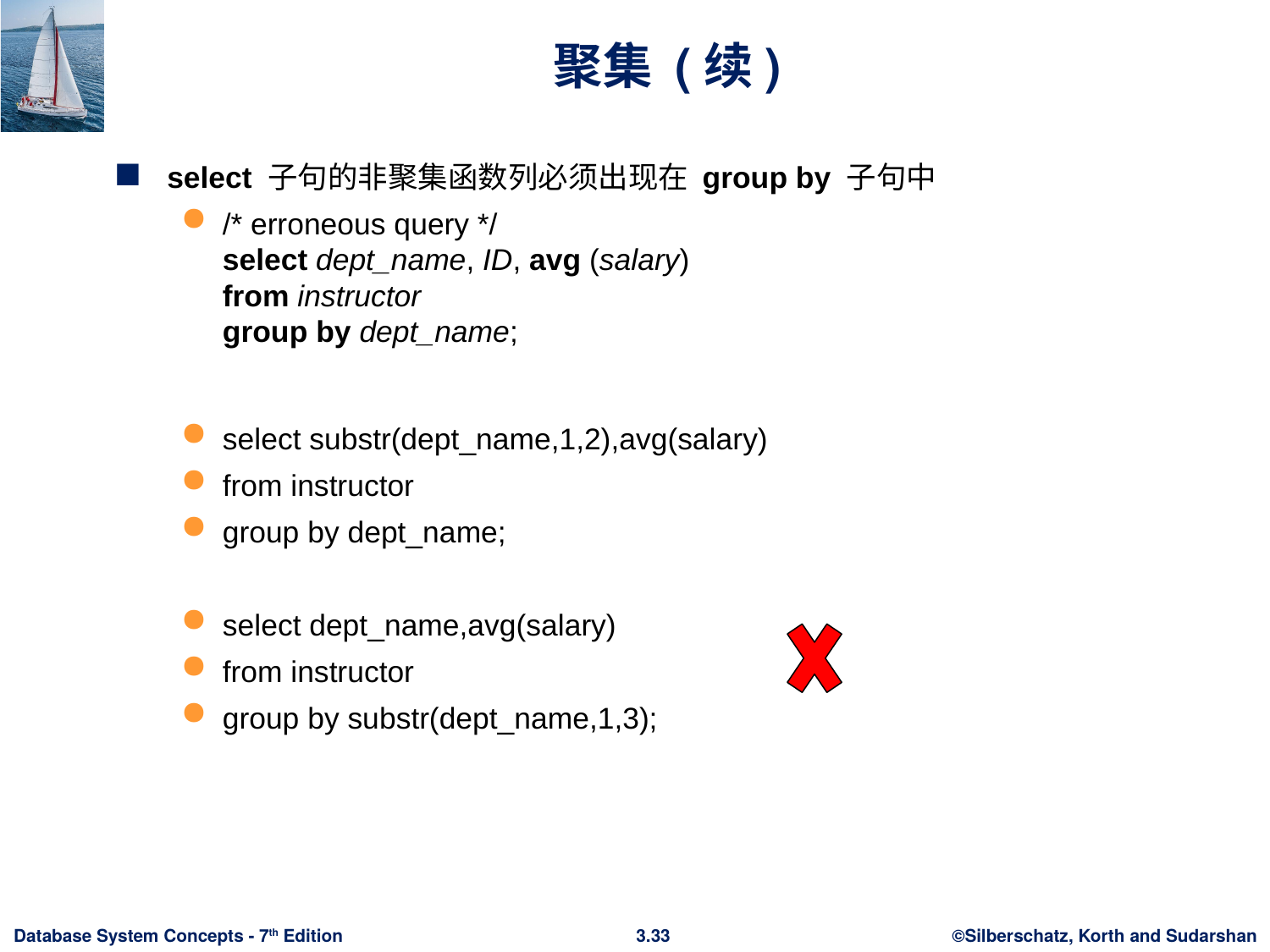

# 聚集 (续)
select 子句的非聚集函数列必须出现在 group by 子句中
/* erroneous query */
select dept_name, ID, avg (salary)
from instructor
group by dept_name;

select substr(dept_name,1,2),avg(salary)
from instructor
group by dept_name;

select dept_name,avg(salary)
from instructor
group by substr(dept_name,1,3);